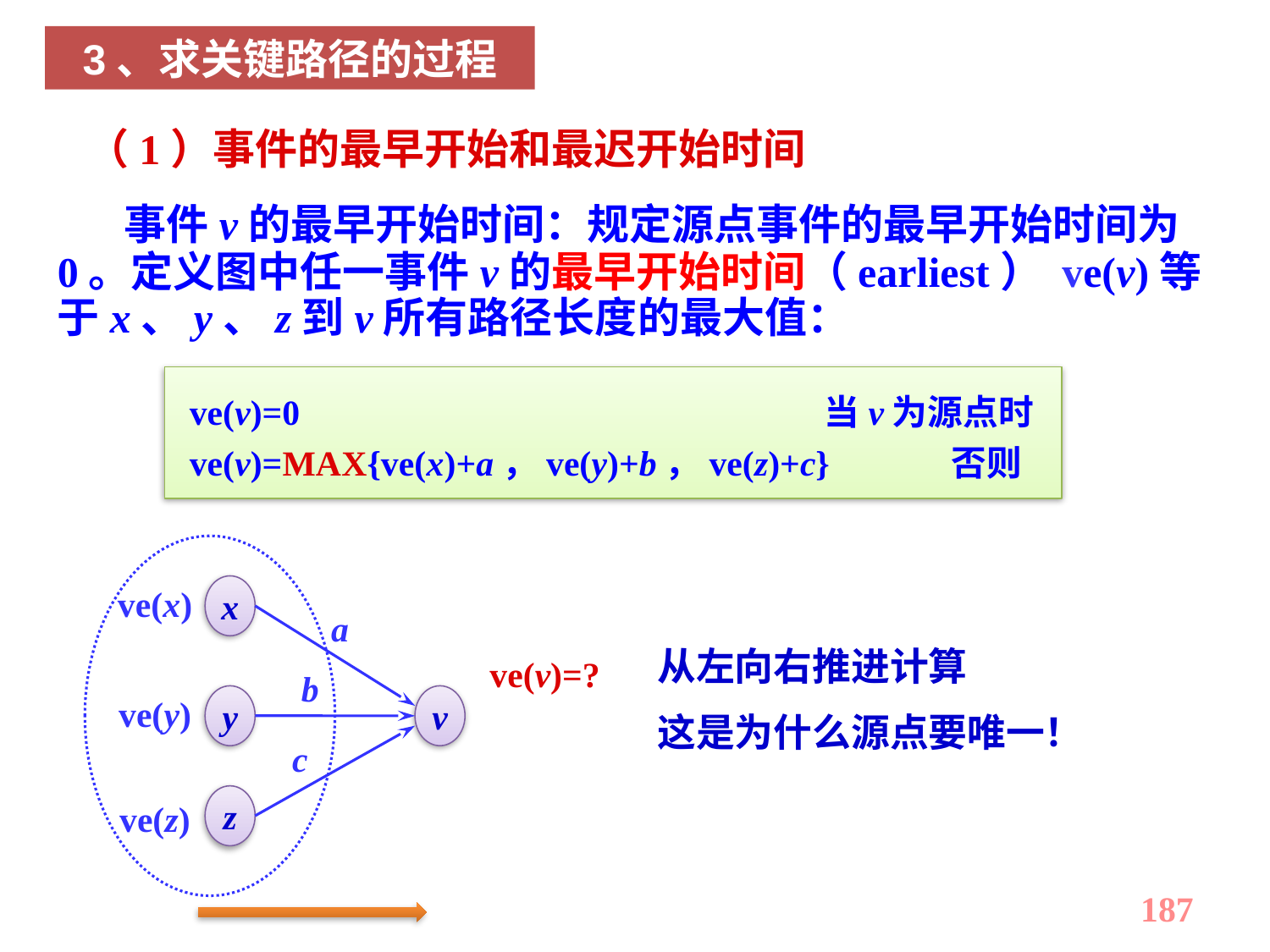

3、求关键路径的过程
  （1）事件的最早开始和最迟开始时间
     事件v的最早开始时间：规定源点事件的最早开始时间为0。定义图中任一事件v的最早开始时间（earliest） ve(v)等于x、y、z到v所有路径长度的最大值：
ve(v)=0　　				当v为源点时
ve(v)=MAX{ve(x)+a，ve(y)+b，ve(z)+c}	否则

x
ve(x)
a

ve(v)=?
b
ve(y)
y
v

c
z
ve(z)
从左向右推进计算
这是为什么源点要唯一！

187